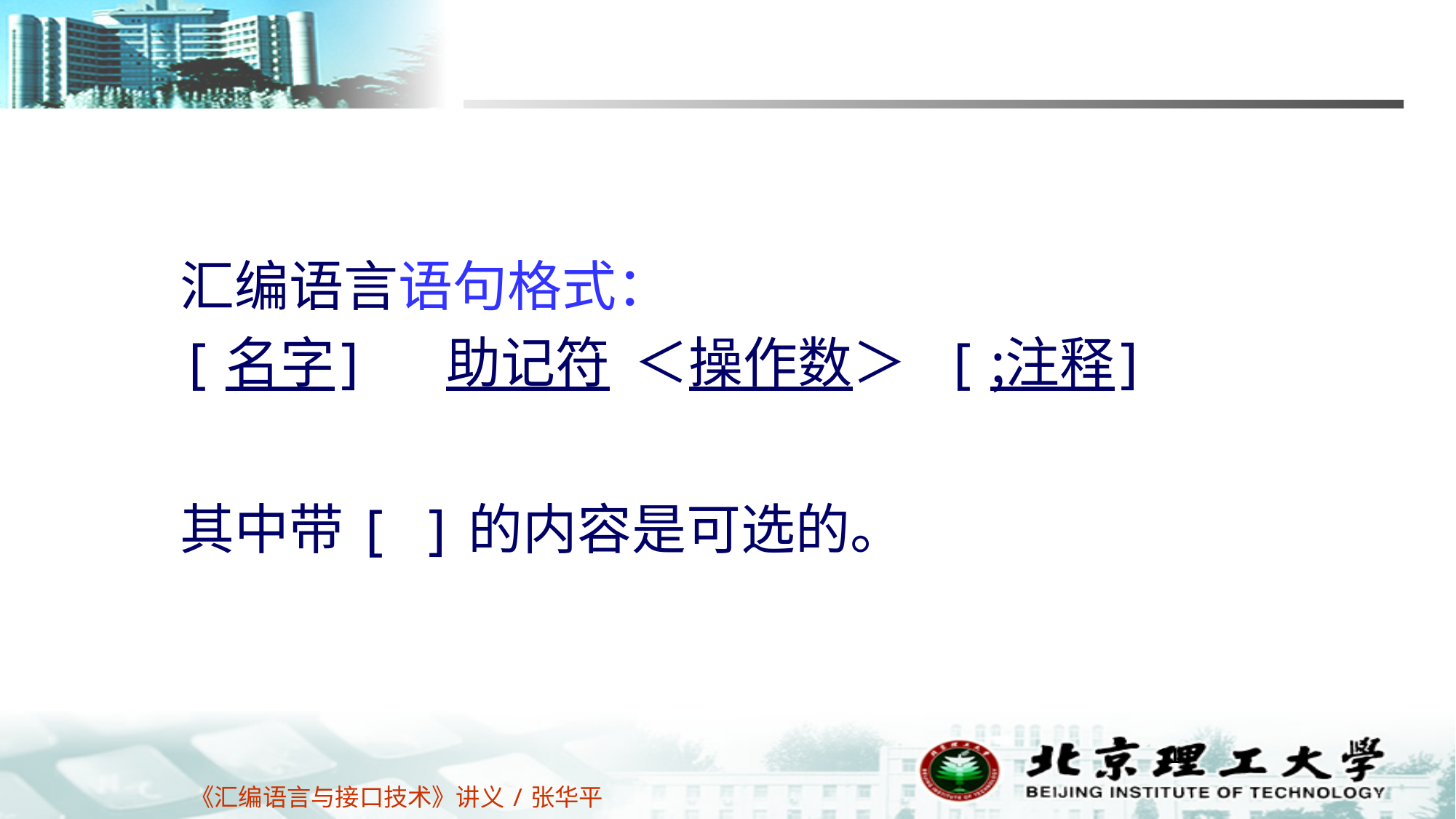

汇编语言语句格式：
[名字]  助记符  ＜操作数＞  [;注释]

其中带[ ]的内容是可选的。
11